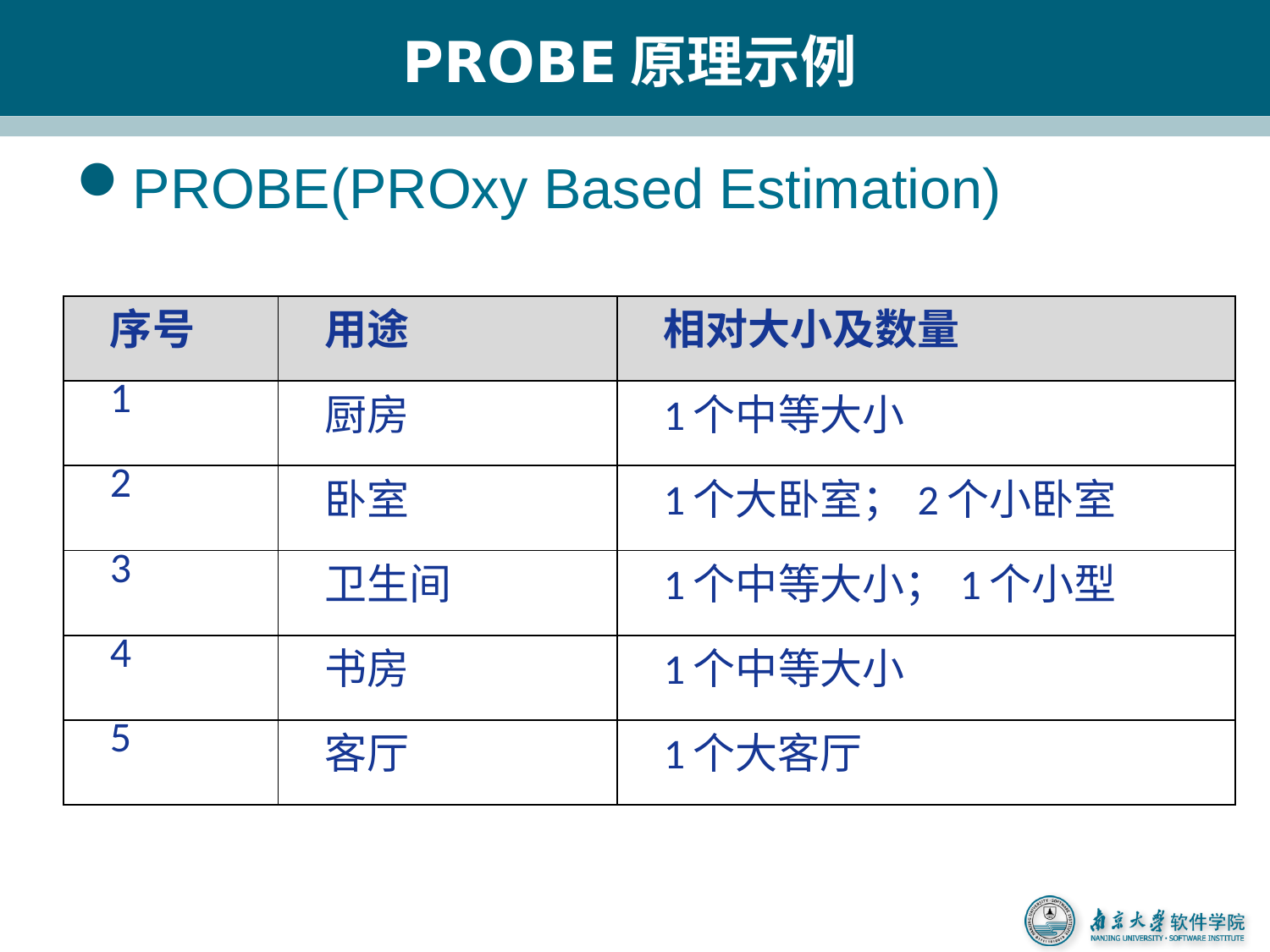

# PROBE原理示例
PROBE(PROxy Based Estimation)

| 序号 | 用途 | 相对大小及数量 |
| --- | --- | --- |
| 1 | 厨房 | 1个中等大小 |
| 2 | 卧室 | 1个大卧室；2个小卧室 |
| 3 | 卫生间 | 1个中等大小；1个小型 |
| 4 | 书房 | 1个中等大小 |
| 5 | 客厅 | 1个大客厅 |